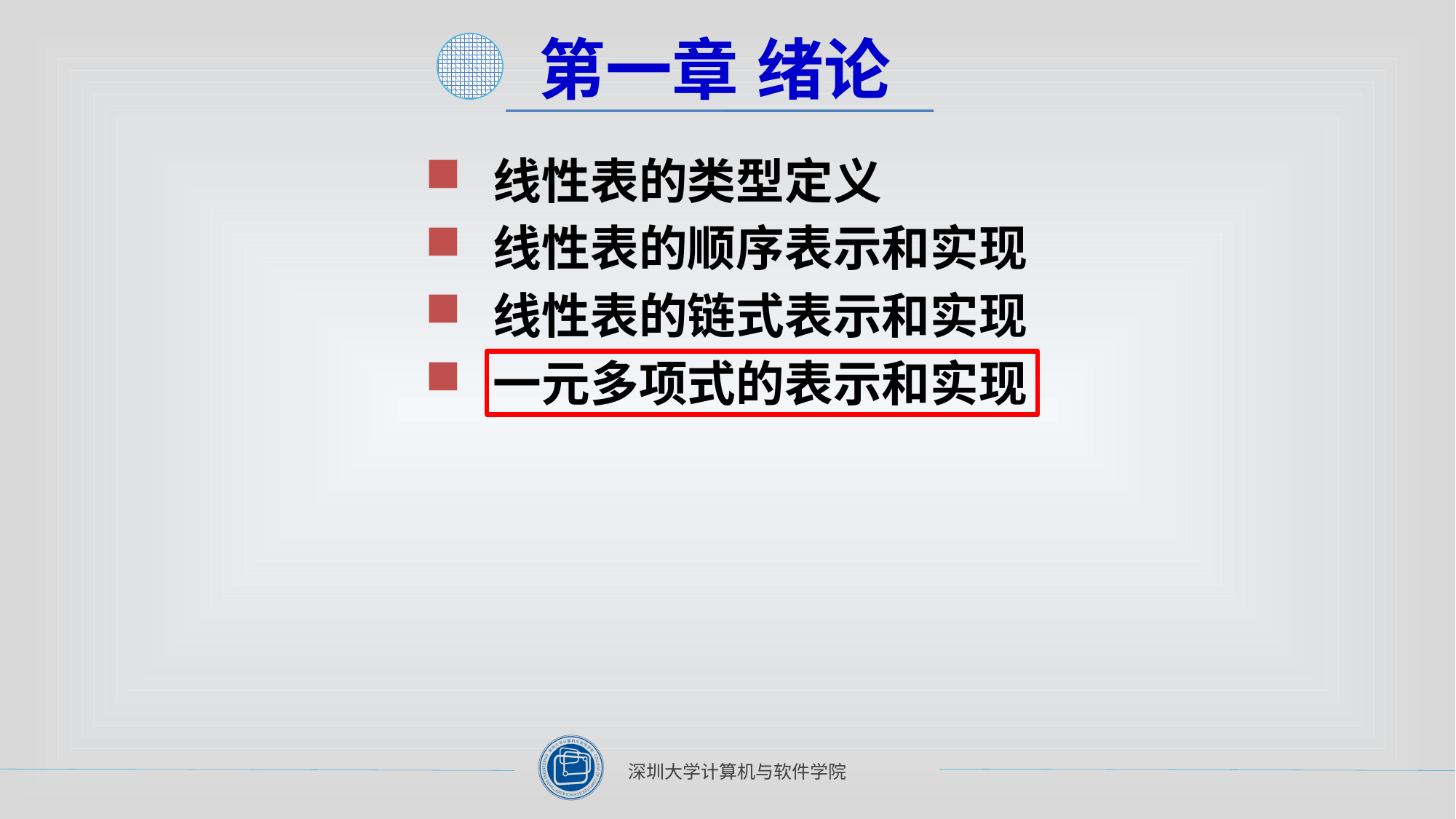

第一章	绪论

线性表的类型定义
线性表的顺序表示和实现
线性表的链式表示和实现
一元多项式的表示和实现

62